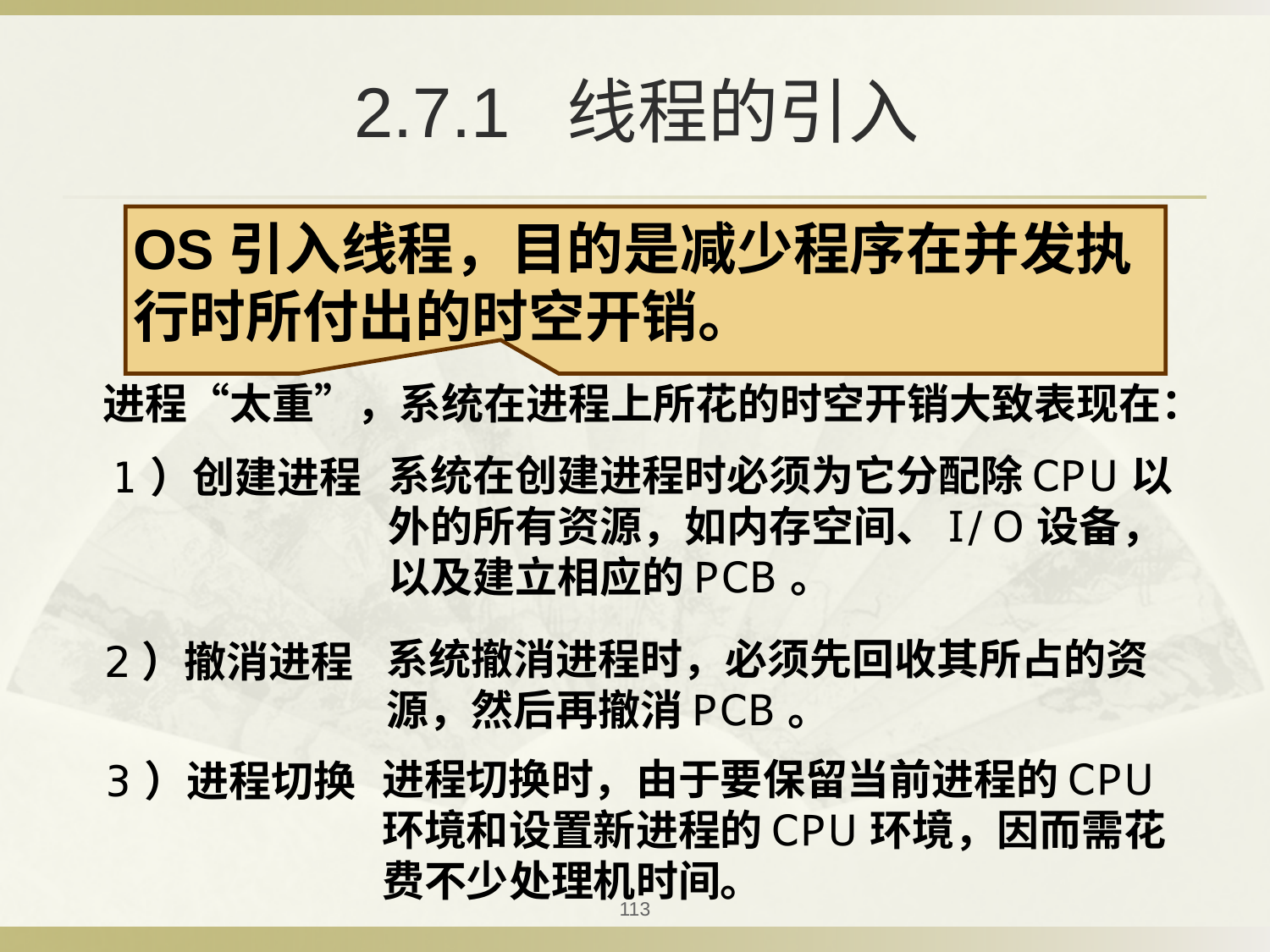

# 2.7.1  线程的引入
OS引入线程，目的是减少程序在并发执行时所付出的时空开销。
进程“太重”，系统在进程上所花的时空开销大致表现在：
系统在创建进程时必须为它分配除CPU以外的所有资源，如内存空间、I/O设备，以及建立相应的PCB。
1）创建进程
系统撤消进程时，必须先回收其所占的资源，然后再撤消PCB。
2）撤消进程
进程切换时，由于要保留当前进程的CPU环境和设置新进程的CPU环境，因而需花费不少处理机时间。
3）进程切换
113